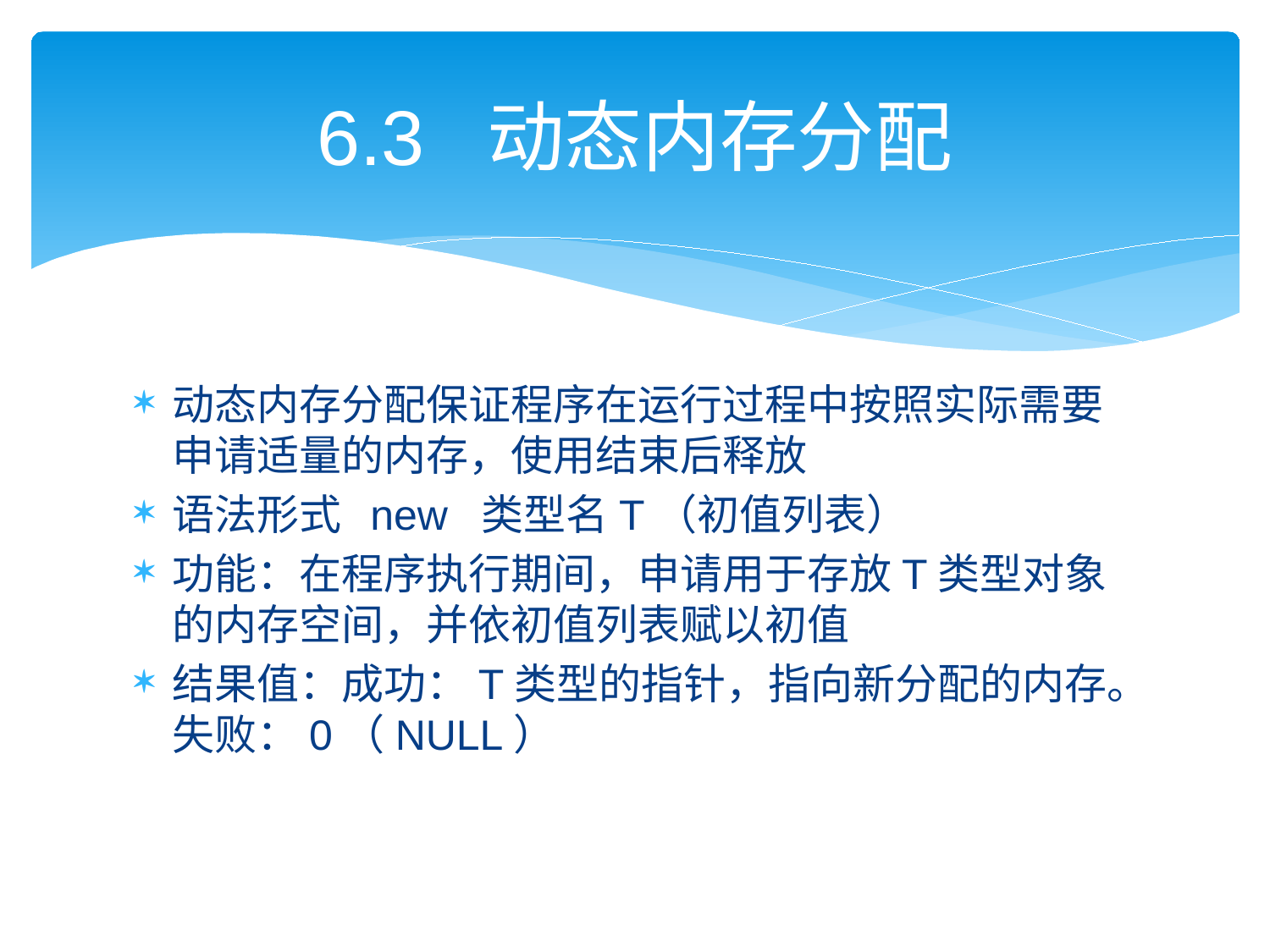

# 6.3  动态内存分配
动态内存分配保证程序在运行过程中按照实际需要申请适量的内存，使用结束后释放
语法形式  new  类型名T（初值列表）
功能：在程序执行期间，申请用于存放T类型对象的内存空间，并依初值列表赋以初值
结果值：成功：T类型的指针，指向新分配的内存。失败：0（NULL）